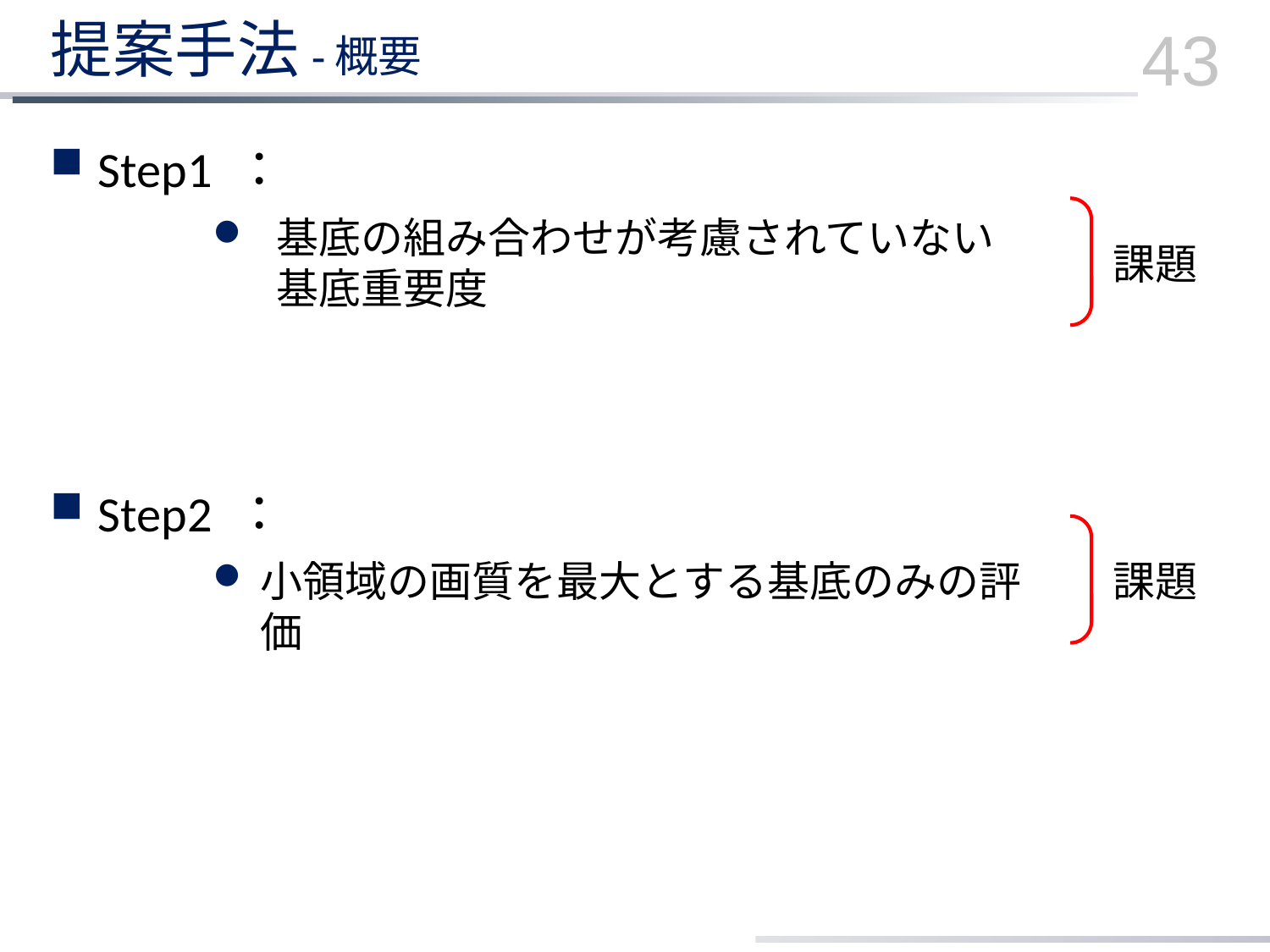

# 提案手法-概要
43
Step1 ：

基底の組み合わせが考慮されていない基底重要度
課題
Step2 ：

小領域の画質を最大とする基底のみの評価
課題